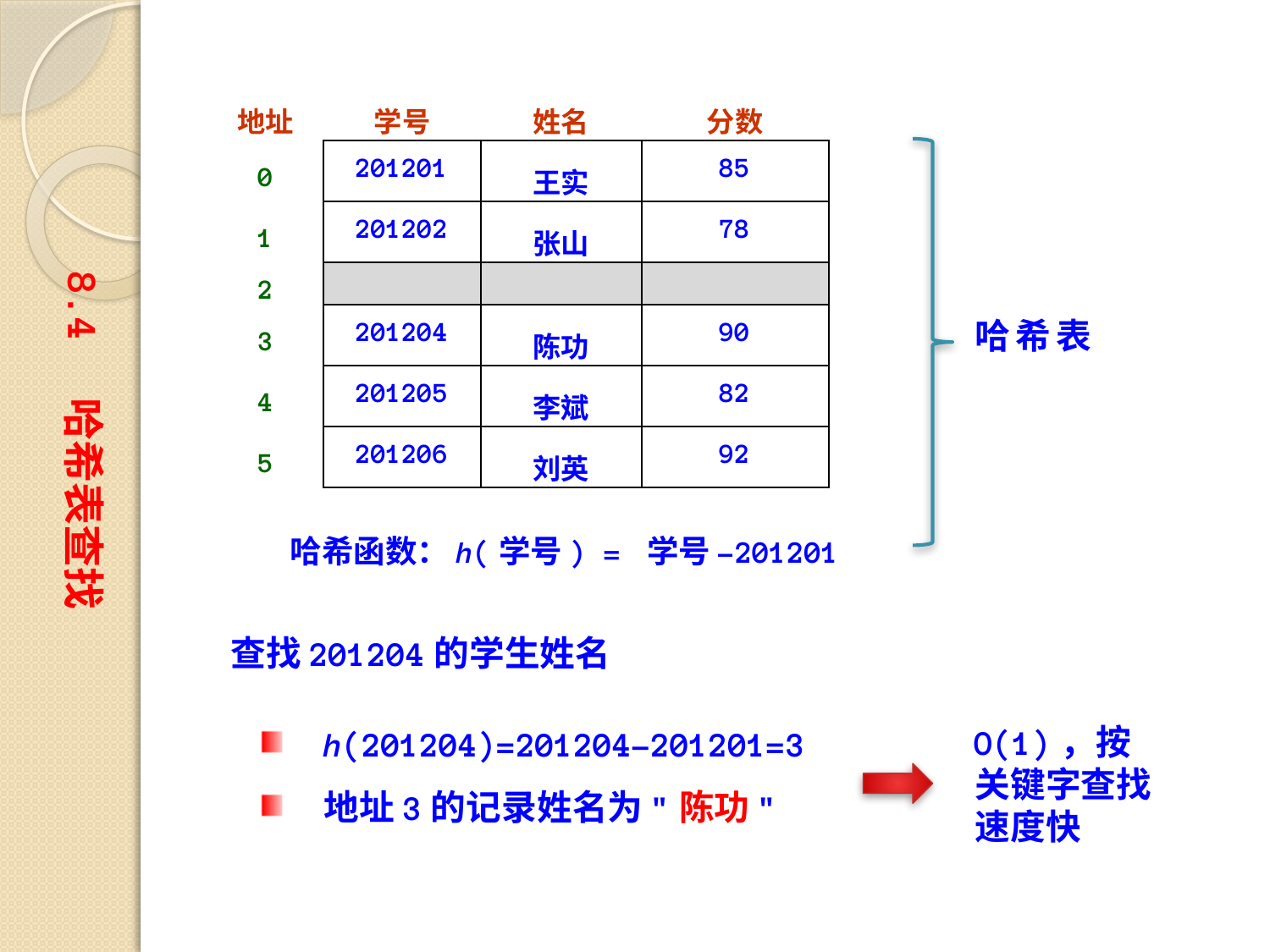

| 地址 | 学号 | 姓名 | 分数 |
| --- | --- | --- | --- |
| 0 | 201201 | 王实 | 85 |
| 1 | 201202 | 张山 | 78 |
| 2 |  |  |  |
| 3 | 201204 | 陈功 | 90 |
| 4 | 201205 | 李斌 | 82 |
| 5 | 201206 | 刘英 | 92 |

8.4  哈希表查找
哈希表
哈希函数：h(学号) = 学号-201201
查找201204的学生姓名
h(201204)=201204-201201=3
地址3的记录姓名为"陈功"
O(1)，按关键字查找速度快